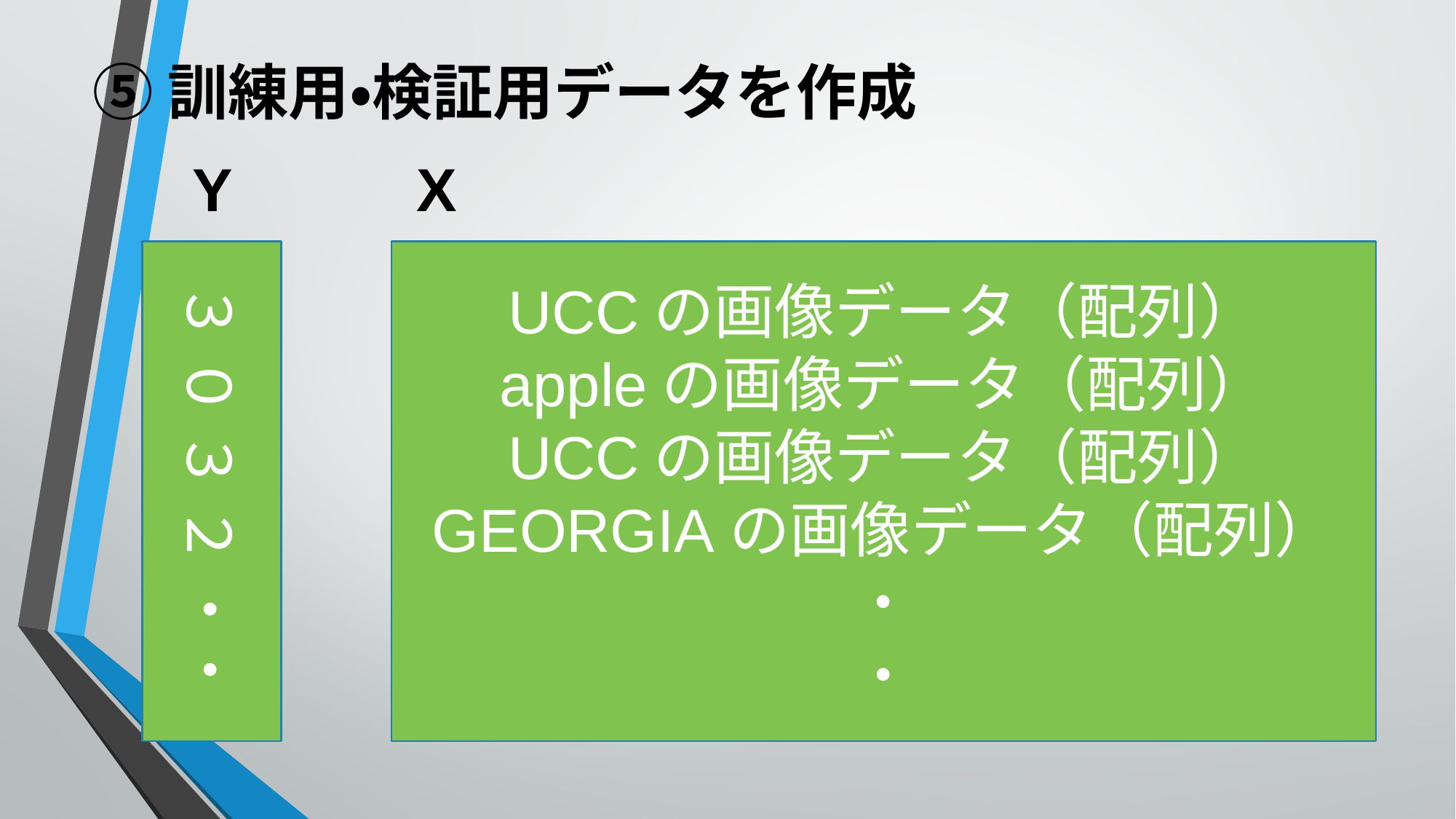

⑤訓練用・検証用データを作成

Y
X

３ ０ ３ ２ ・・

UCCの画像データ（配列）
appleの画像データ（配列）
UCCの画像データ（配列）
GEORGIAの画像データ（配列）
・
・